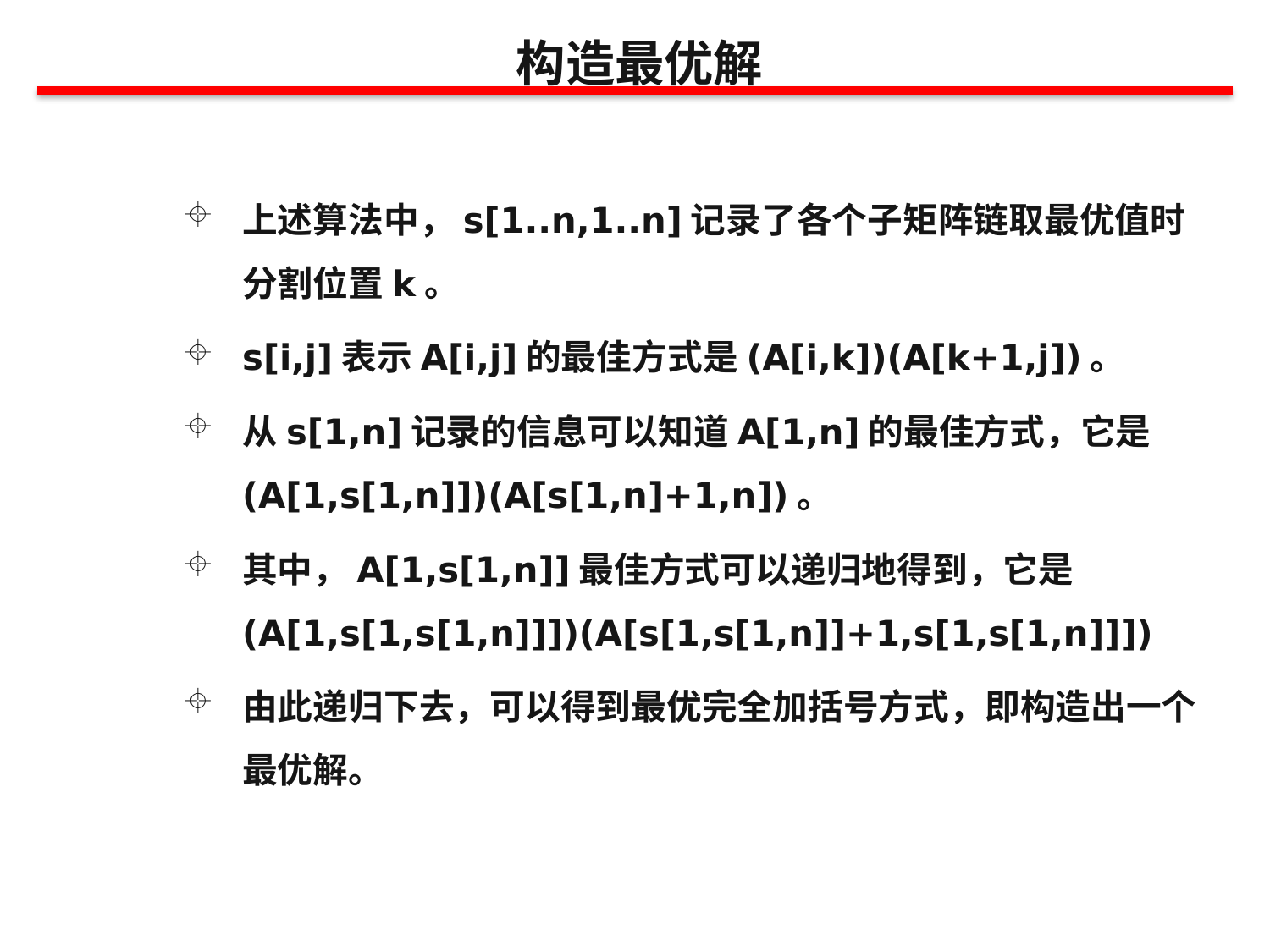

构造最优解
上述算法中，s[1..n,1..n]记录了各个子矩阵链取最优值时分割位置k。
s[i,j]表示A[i,j]的最佳方式是(A[i,k])(A[k+1,j])。
从s[1,n]记录的信息可以知道A[1,n]的最佳方式，它是(A[1,s[1,n]])(A[s[1,n]+1,n])。
其中，A[1,s[1,n]]最佳方式可以递归地得到，它是(A[1,s[1,s[1,n]]])(A[s[1,s[1,n]]+1,s[1,s[1,n]]])
由此递归下去，可以得到最优完全加括号方式，即构造出一个最优解。